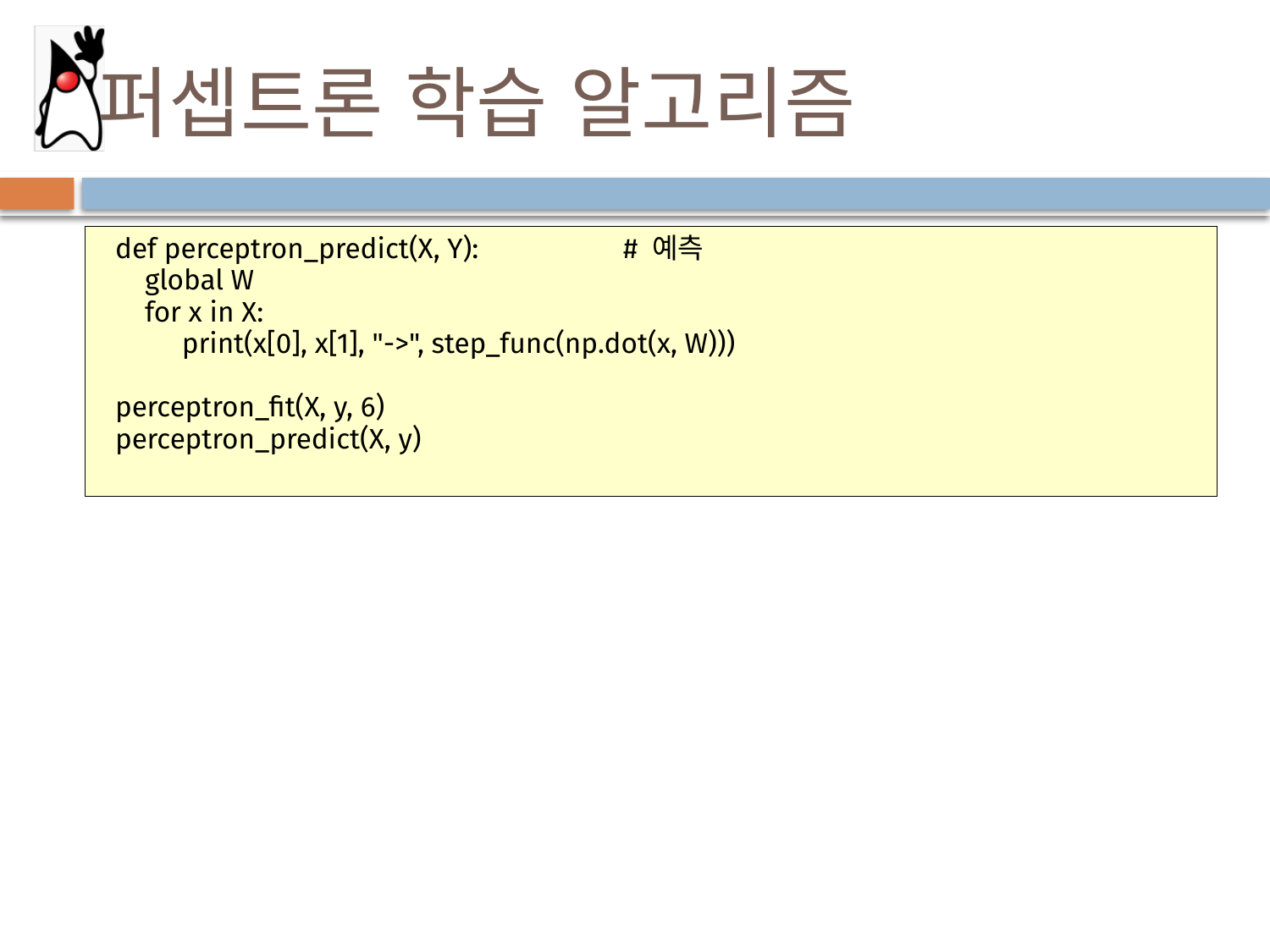

# 퍼셉트론 학습 알고리즘
def perceptron_predict(X, Y):		# 예측
    global W
    for x in X:
         print(x[0], x[1], "->", step_func(np.dot(x, W)))

perceptron_fit(X, y, 6)
perceptron_predict(X, y)